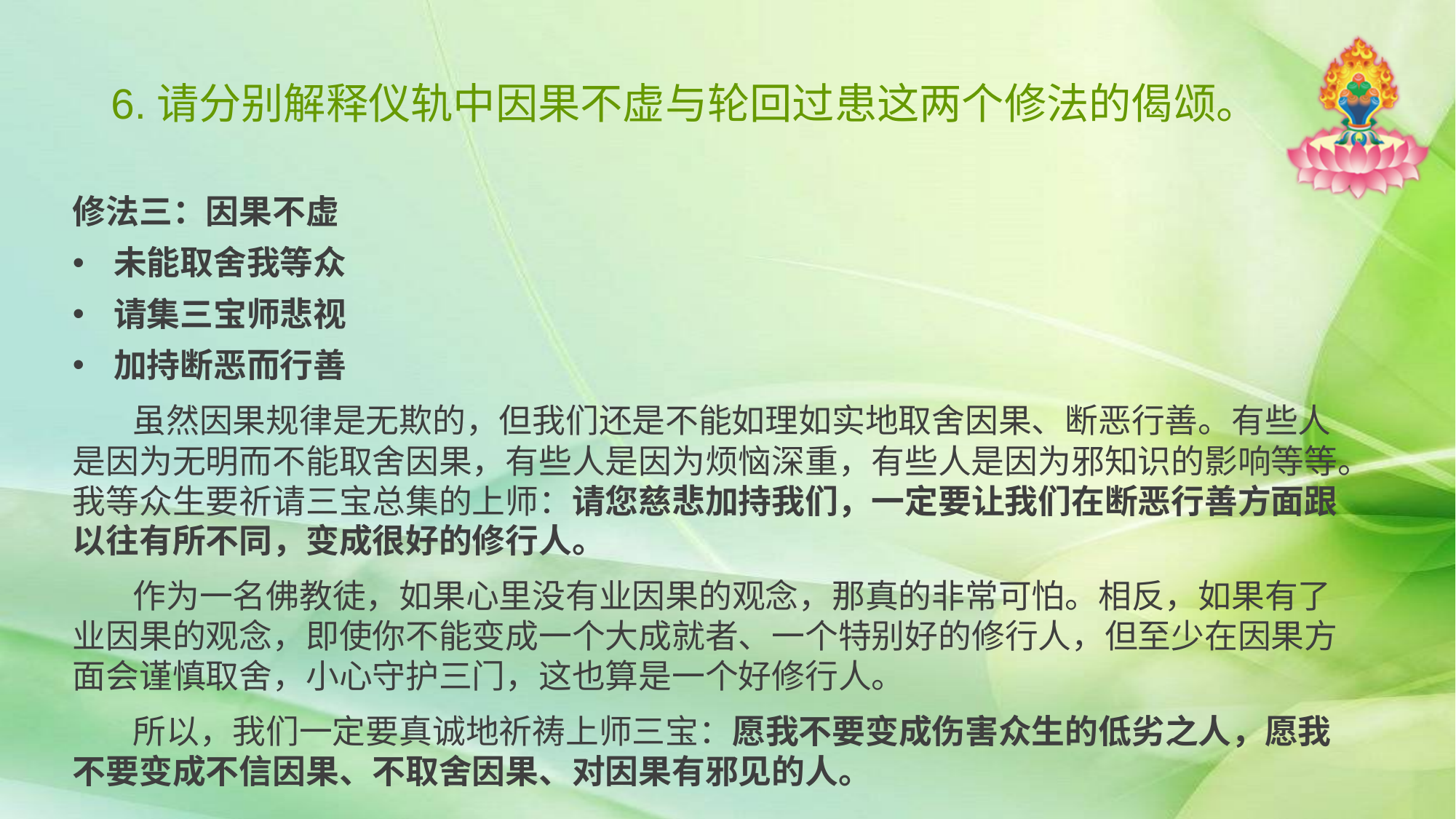

# 6.请分别解释仪轨中因果不虚与轮回过患这两个修法的偈颂。
修法三：因果不虚
未能取舍我等众
请集三宝师悲视
加持断恶而行善
       虽然因果规律是无欺的，但我们还是不能如理如实地取舍因果、断恶行善。有些人是因为无明而不能取舍因果，有些人是因为烦恼深重，有些人是因为邪知识的影响等等。我等众生要祈请三宝总集的上师：请您慈悲加持我们，一定要让我们在断恶行善方面跟以往有所不同，变成很好的修行人。
       作为一名佛教徒，如果心里没有业因果的观念，那真的非常可怕。相反，如果有了业因果的观念，即使你不能变成一个大成就者、一个特别好的修行人，但至少在因果方面会谨慎取舍，小心守护三门，这也算是一个好修行人。
       所以，我们一定要真诚地祈祷上师三宝：愿我不要变成伤害众生的低劣之人，愿我不要变成不信因果、不取舍因果、对因果有邪见的人。